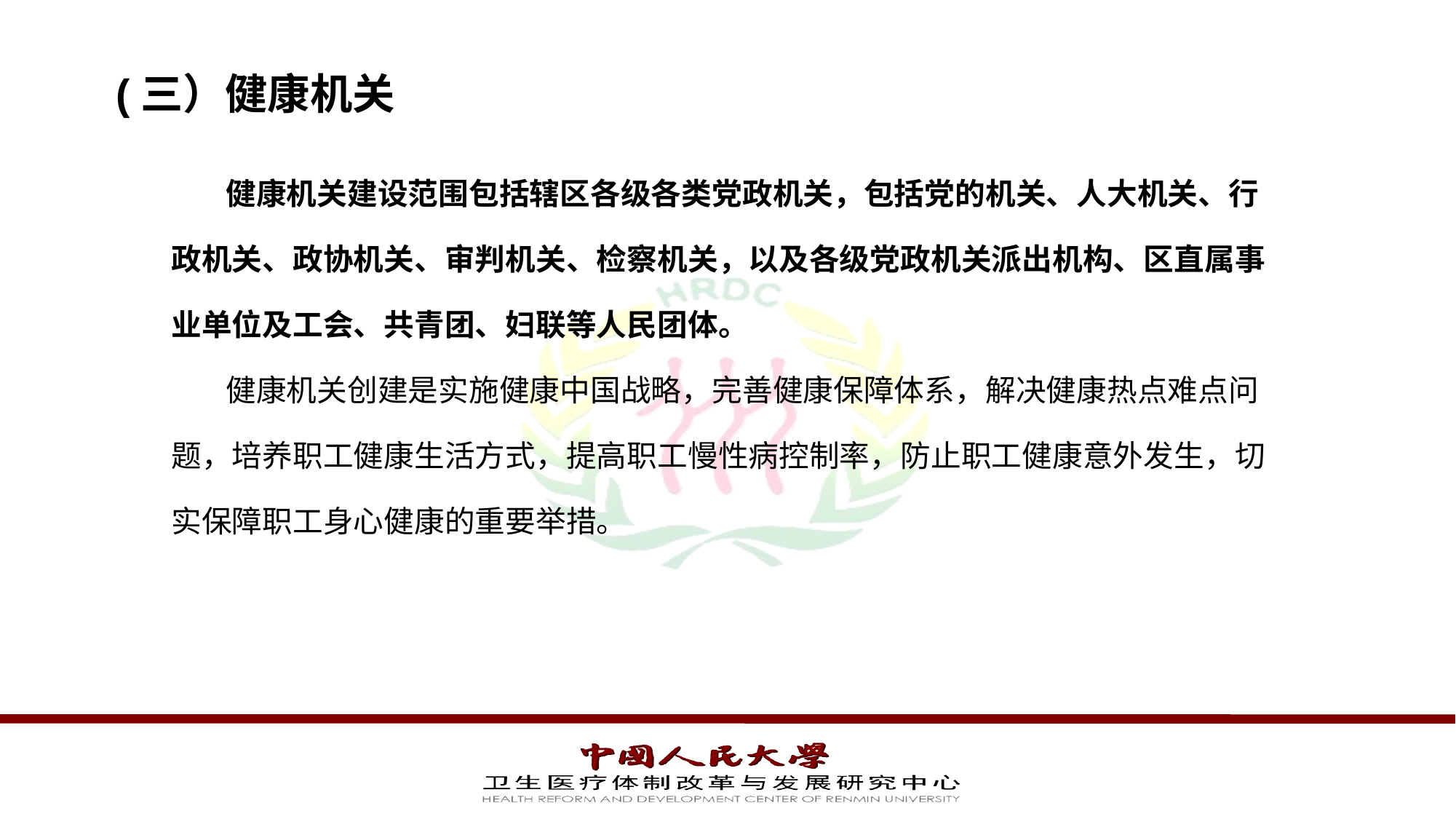

# (三）健康机关
健康机关建设范围包括辖区各级各类党政机关，包括党的机关、人大机关、行政机关、政协机关、审判机关、检察机关，以及各级党政机关派出机构、区直属事业单位及工会、共青团、妇联等人民团体。
健康机关创建是实施健康中国战略，完善健康保障体系，解决健康热点难点问题，培养职工健康生活方式，提高职工慢性病控制率，防止职工健康意外发生，切实保障职工身心健康的重要举措。